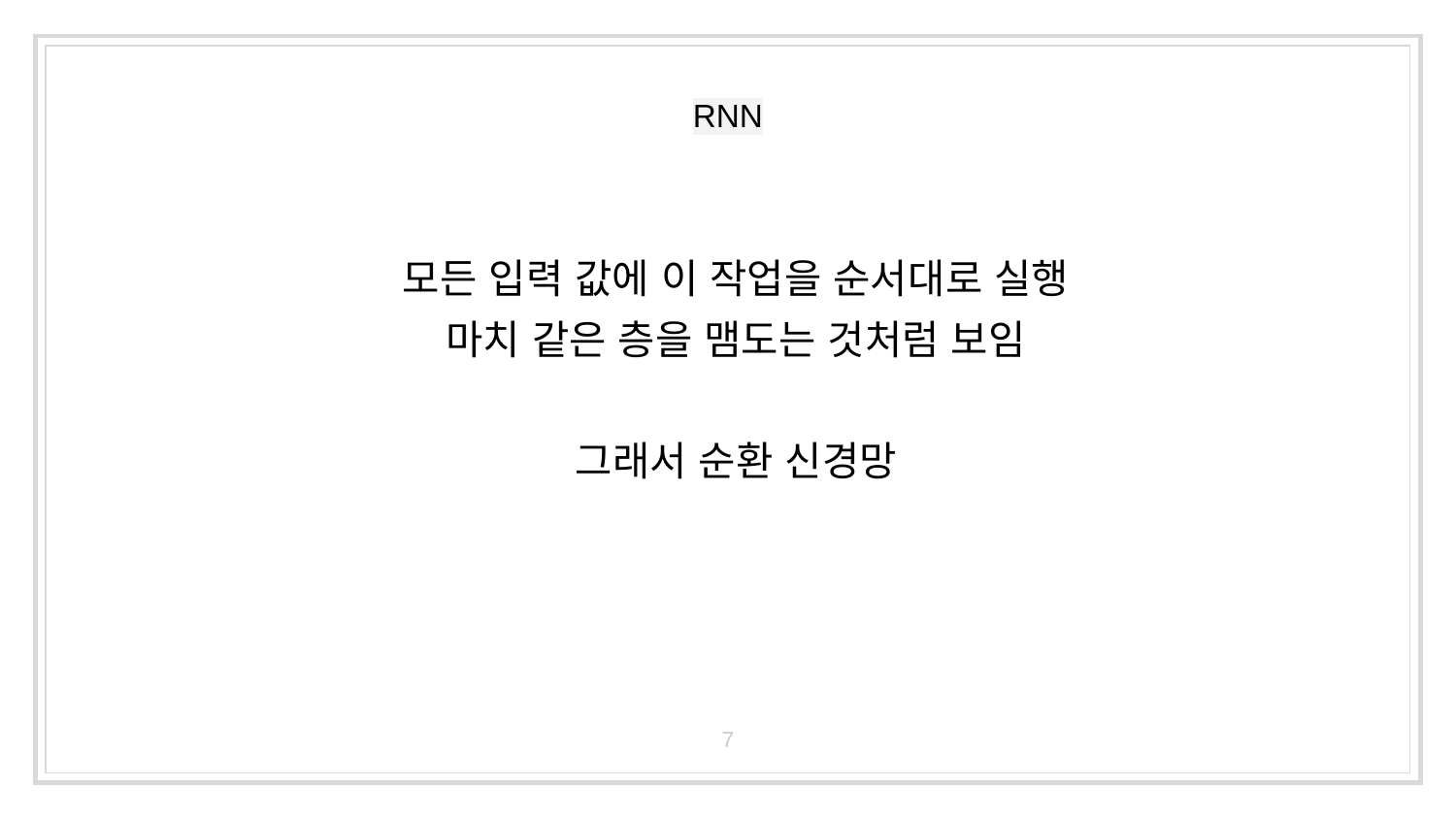

# RNN
모든 입력 값에 이 작업을 순서대로 실행
마치 같은 층을 맴도는 것처럼 보임

그래서 순환 신경망
7